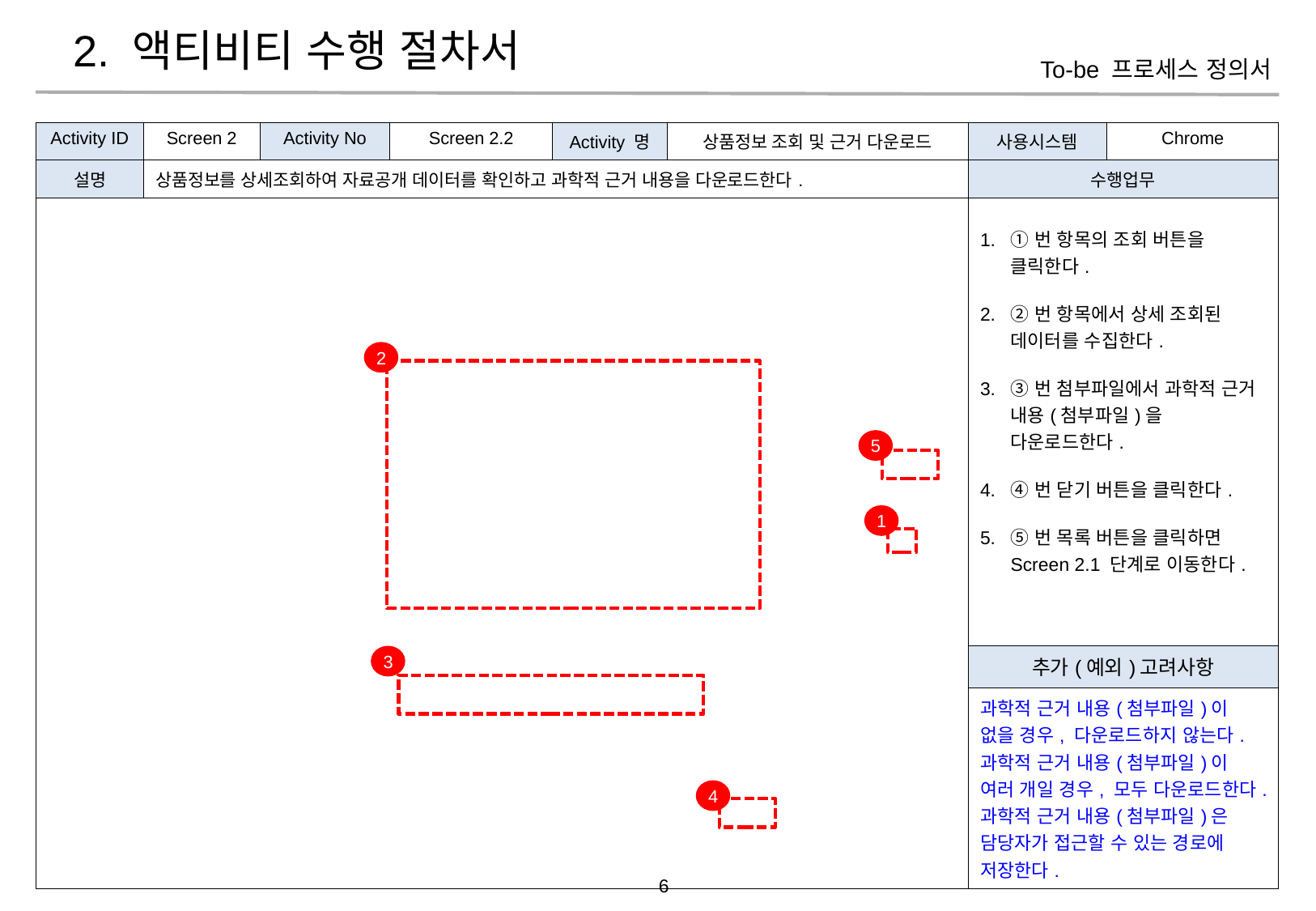

# 2. 액티비티 수행 절차서
| Activity ID | Screen 2 | Activity No | Screen 2.2 | Activity 명 | 상품정보 조회 및 근거 다운로드 | 사용시스템 | Chrome |
| --- | --- | --- | --- | --- | --- | --- | --- |
| 설명 | 상품정보를 상세조회하여 자료공개 데이터를 확인하고 과학적 근거 내용을 다운로드한다. |  |  |  |  | 수행업무 |  |
|  |  |  |  |  |  | ①번 항목의 조회 버튼을 클릭한다. ②번 항목에서 상세 조회된 데이터를 수집한다. ③번 첨부파일에서 과학적 근거 내용(첨부파일)을 다운로드한다. ④번 닫기 버튼을 클릭한다. ⑤번 목록 버튼을 클릭하면 Screen 2.1 단계로 이동한다. |  |
|  |  |  |  |  |  | 추가(예외)고려사항 |  |
|  |  |  |  |  |  | 과학적 근거 내용(첨부파일)이 없을 경우, 다운로드하지 않는다. 과학적 근거 내용(첨부파일)이 여러 개일 경우, 모두 다운로드한다. 과학적 근거 내용(첨부파일)은 담당자가 접근할 수 있는 경로에 저장한다. |  |
2

5

1

3

4

6